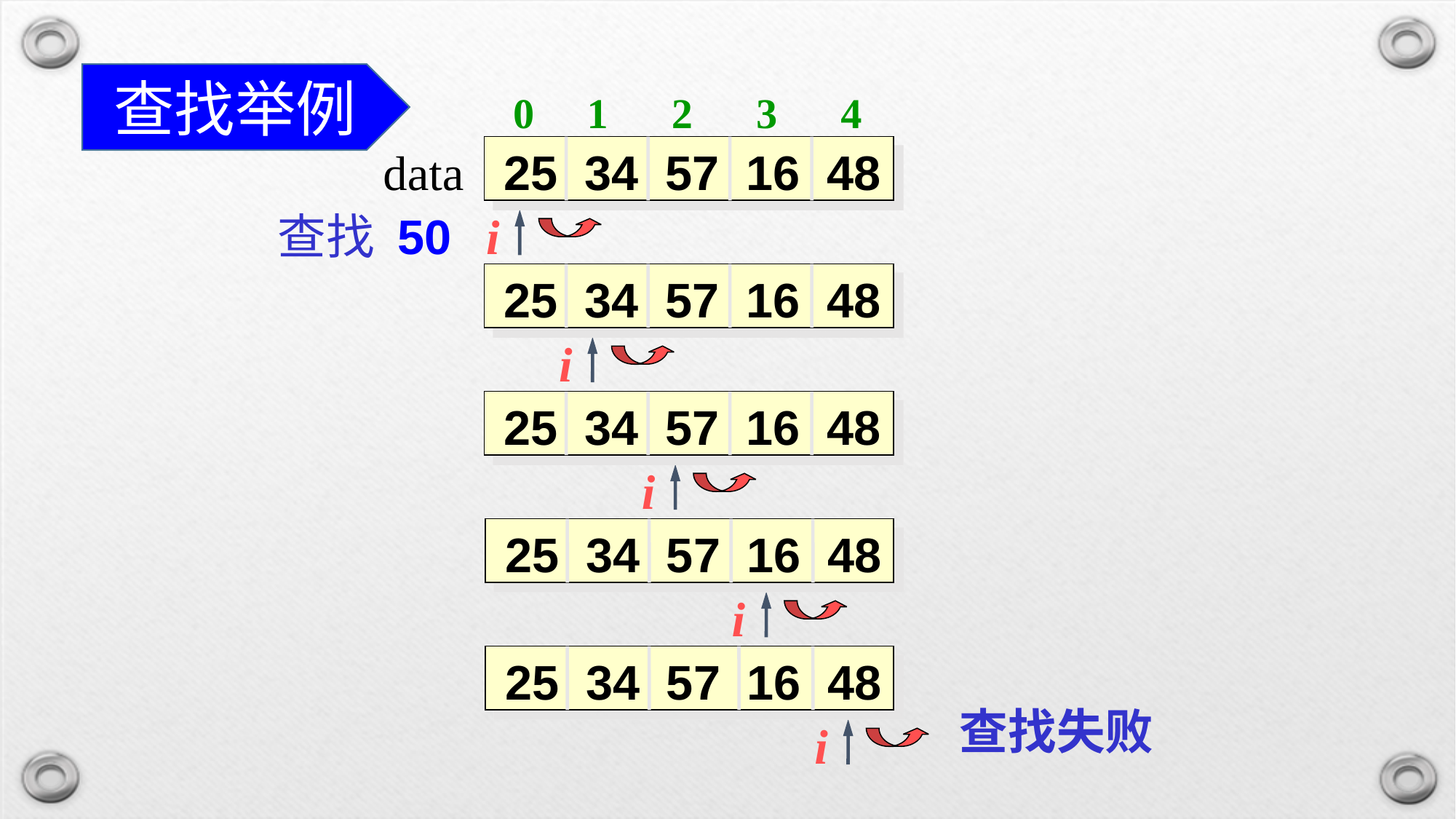

查找举例
0     1      2      3      4

data
25  34  57  16  48
查找 50
i

25  34  57  16  48
i

25  34  57  16  48
i

25  34  57  16  48
i

25  34  57  16  48
查找失败
i